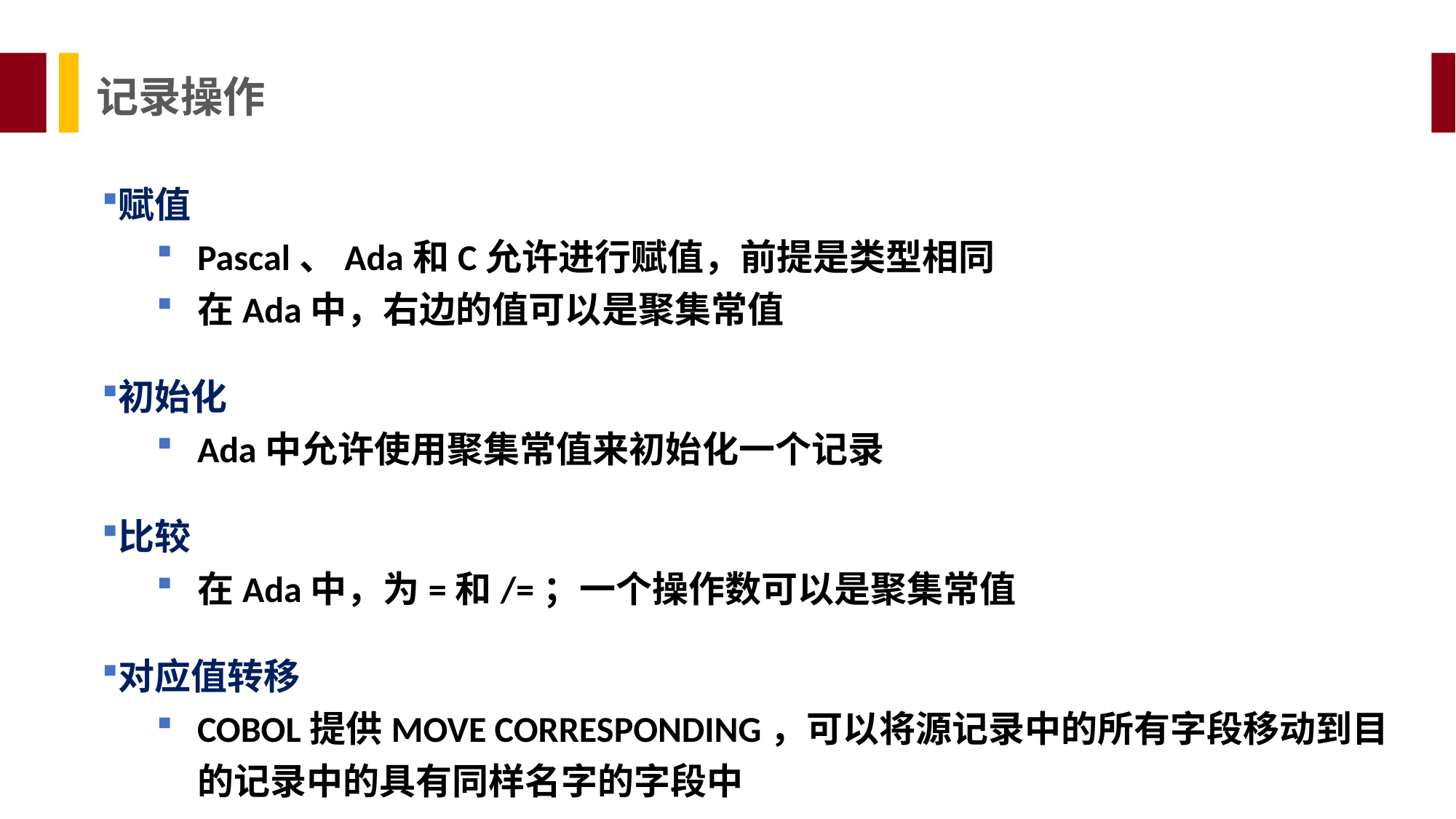

记录操作
赋值
Pascal、Ada和C允许进行赋值，前提是类型相同
在Ada中，右边的值可以是聚集常值
初始化
Ada中允许使用聚集常值来初始化一个记录
比较
在Ada中，为=和/=；一个操作数可以是聚集常值
对应值转移
COBOL提供MOVE CORRESPONDING，可以将源记录中的所有字段移动到目的记录中的具有同样名字的字段中